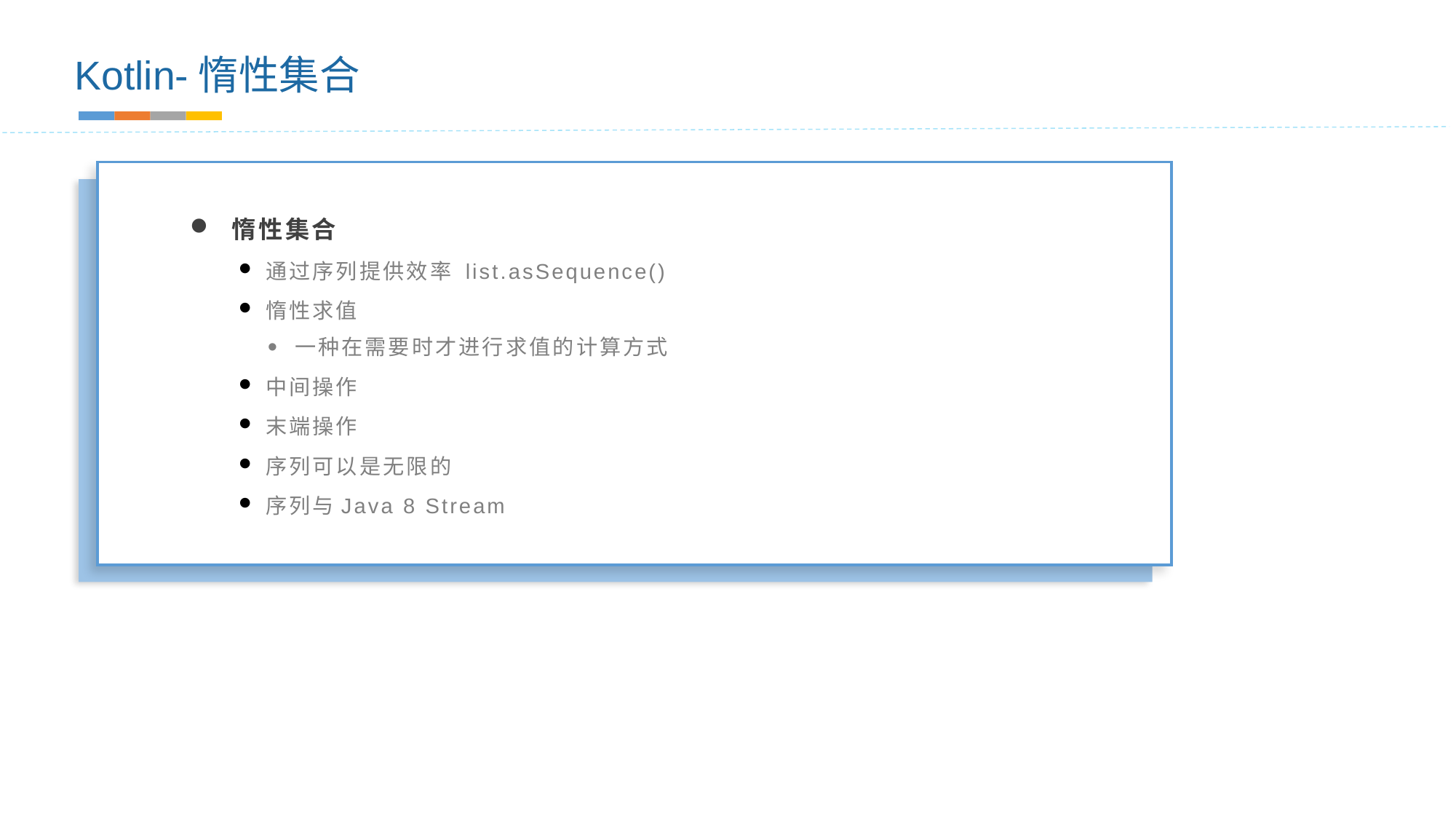

Kotlin-惰性集合

惰性集合
通过序列提供效率 list.asSequence()
惰性求值
一种在需要时才进行求值的计算方式
中间操作
末端操作
序列可以是无限的
序列与Java 8 Stream